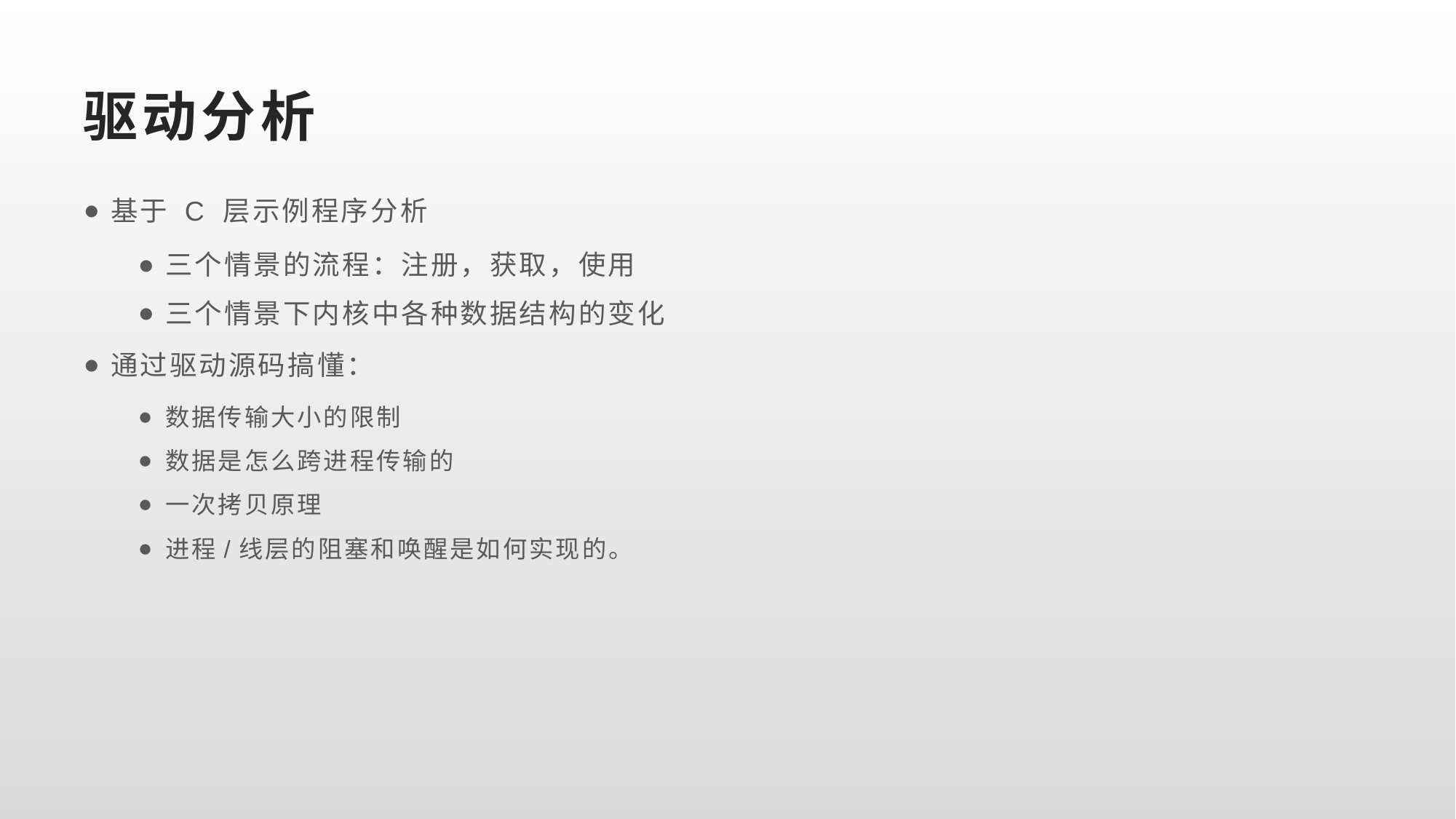

# 驱动分析
基于 C 层示例程序分析
三个情景的流程：注册，获取，使用
三个情景下内核中各种数据结构的变化
通过驱动源码搞懂：
数据传输大小的限制
数据是怎么跨进程传输的
一次拷贝原理
进程/线层的阻塞和唤醒是如何实现的。